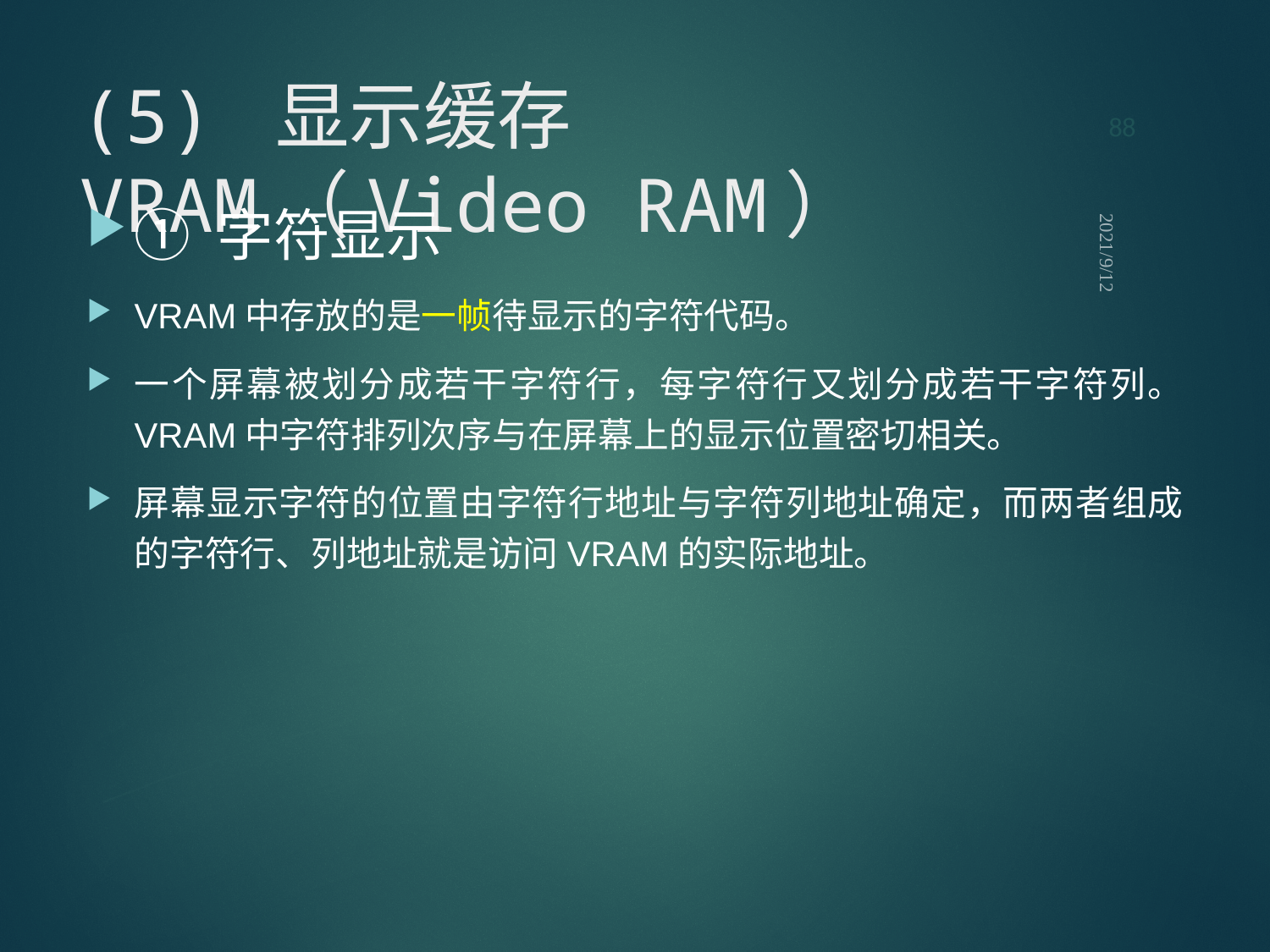

88
# (5) 显示缓存VRAM（Video RAM）
① 字符显示
VRAM中存放的是一帧待显示的字符代码。
一个屏幕被划分成若干字符行，每字符行又划分成若干字符列。 VRAM中字符排列次序与在屏幕上的显示位置密切相关。
屏幕显示字符的位置由字符行地址与字符列地址确定，而两者组成的字符行、列地址就是访问VRAM的实际地址。
2021/9/12